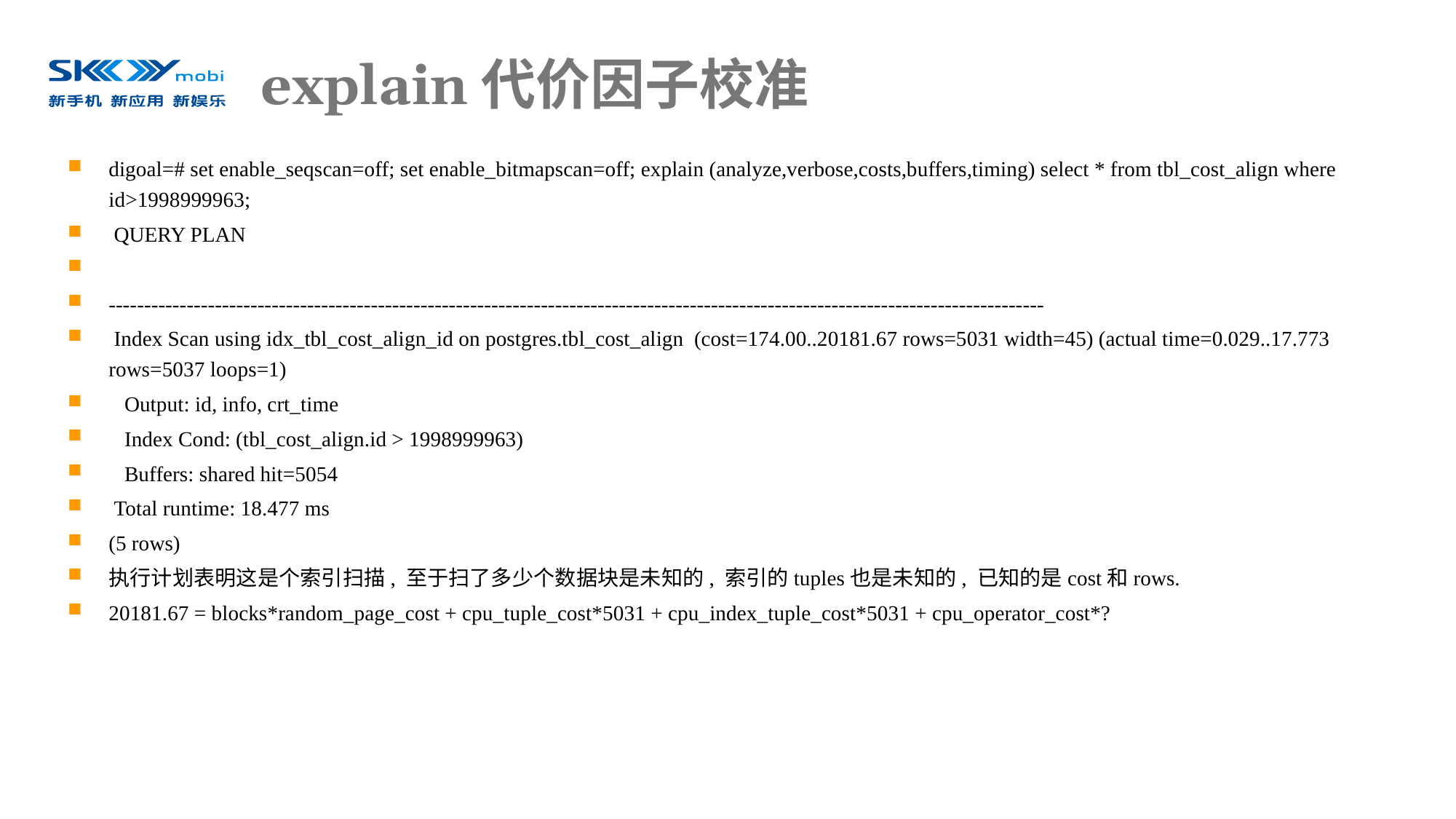

# explain代价因子校准
digoal=# set enable_seqscan=off; set enable_bitmapscan=off; explain (analyze,verbose,costs,buffers,timing) select * from tbl_cost_align where id>1998999963;
 QUERY PLAN

------------------------------------------------------------------------------------------------------------------------------------
 Index Scan using idx_tbl_cost_align_id on postgres.tbl_cost_align  (cost=174.00..20181.67 rows=5031 width=45) (actual time=0.029..17.773 rows=5037 loops=1)
   Output: id, info, crt_time
   Index Cond: (tbl_cost_align.id > 1998999963)
   Buffers: shared hit=5054
 Total runtime: 18.477 ms
(5 rows)
执行计划表明这是个索引扫描, 至于扫了多少个数据块是未知的, 索引的tuples也是未知的, 已知的是cost和rows.
20181.67 = blocks*random_page_cost + cpu_tuple_cost*5031 + cpu_index_tuple_cost*5031 + cpu_operator_cost*?